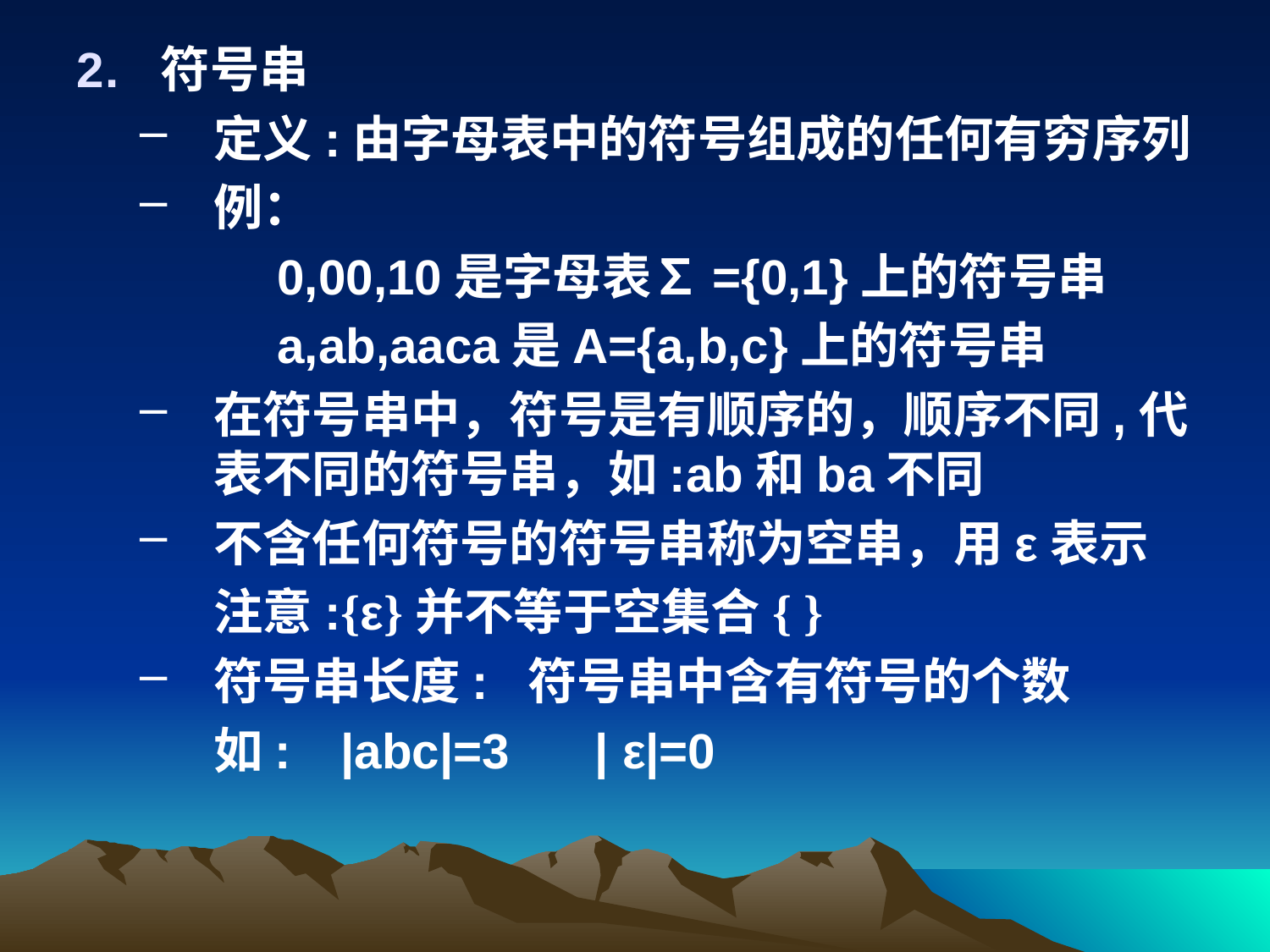

符号串
定义:由字母表中的符号组成的任何有穷序列
例：
          0,00,10是字母表∑={0‚1}上的符号串
          a,ab,aaca是Α={a‚b,c}上的符号串
在符号串中，符号是有顺序的，顺序不同,代表不同的符号串，如:ab和ba不同
不含任何符号的符号串称为空串，用ε表示
	注意:{ε}并不等于空集合{ }
符号串长度:  符号串中含有符号的个数
	如: 	|abc|=3	| ε|=0